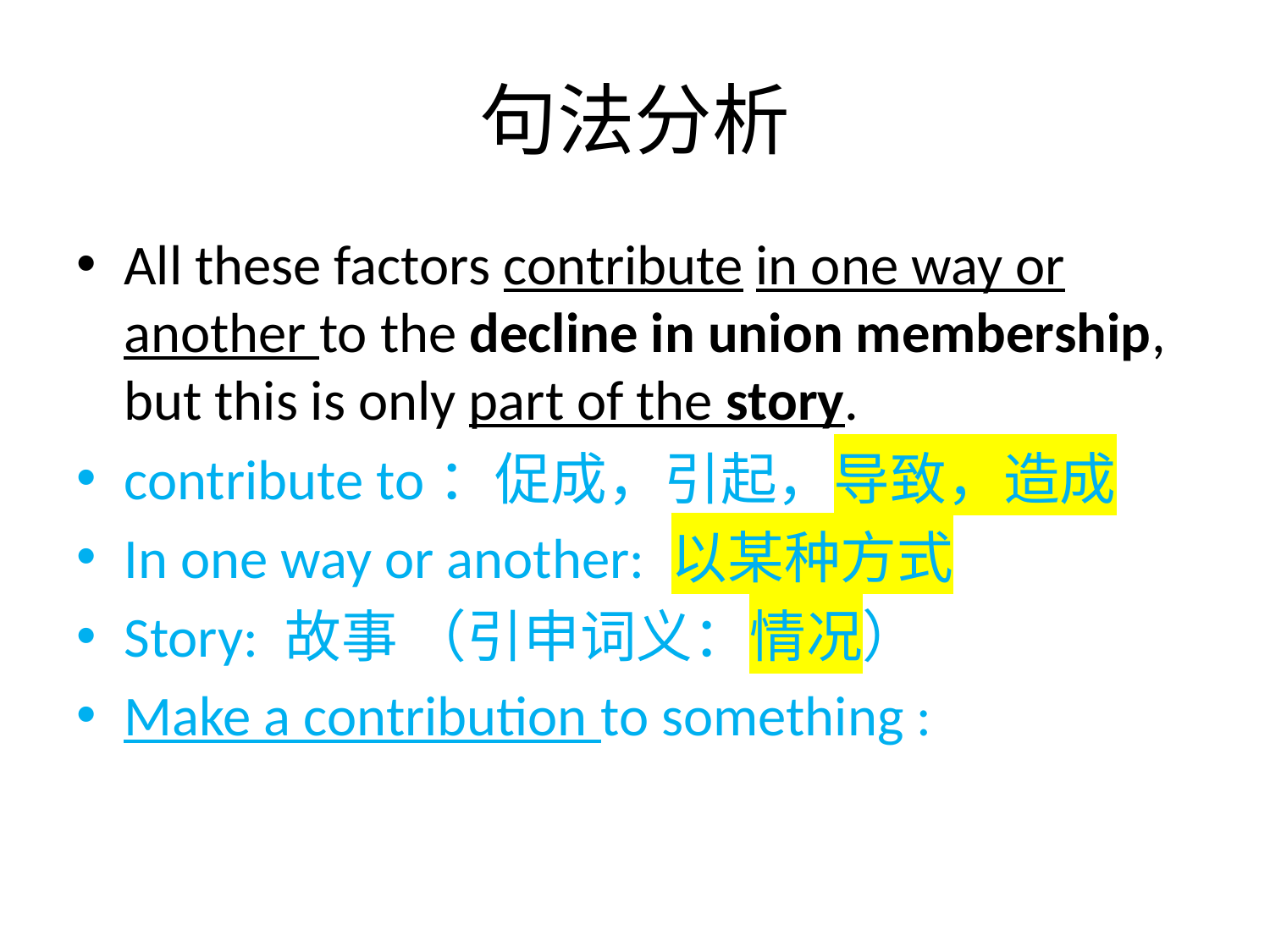

# 句法分析
All these factors contribute in one way or another to the decline in union membership, but this is only part of the story.
contribute to：促成，引起，导致，造成
In one way or another: 以某种方式
Story: 故事 （引申词义：情况）
Make a contribution to something :